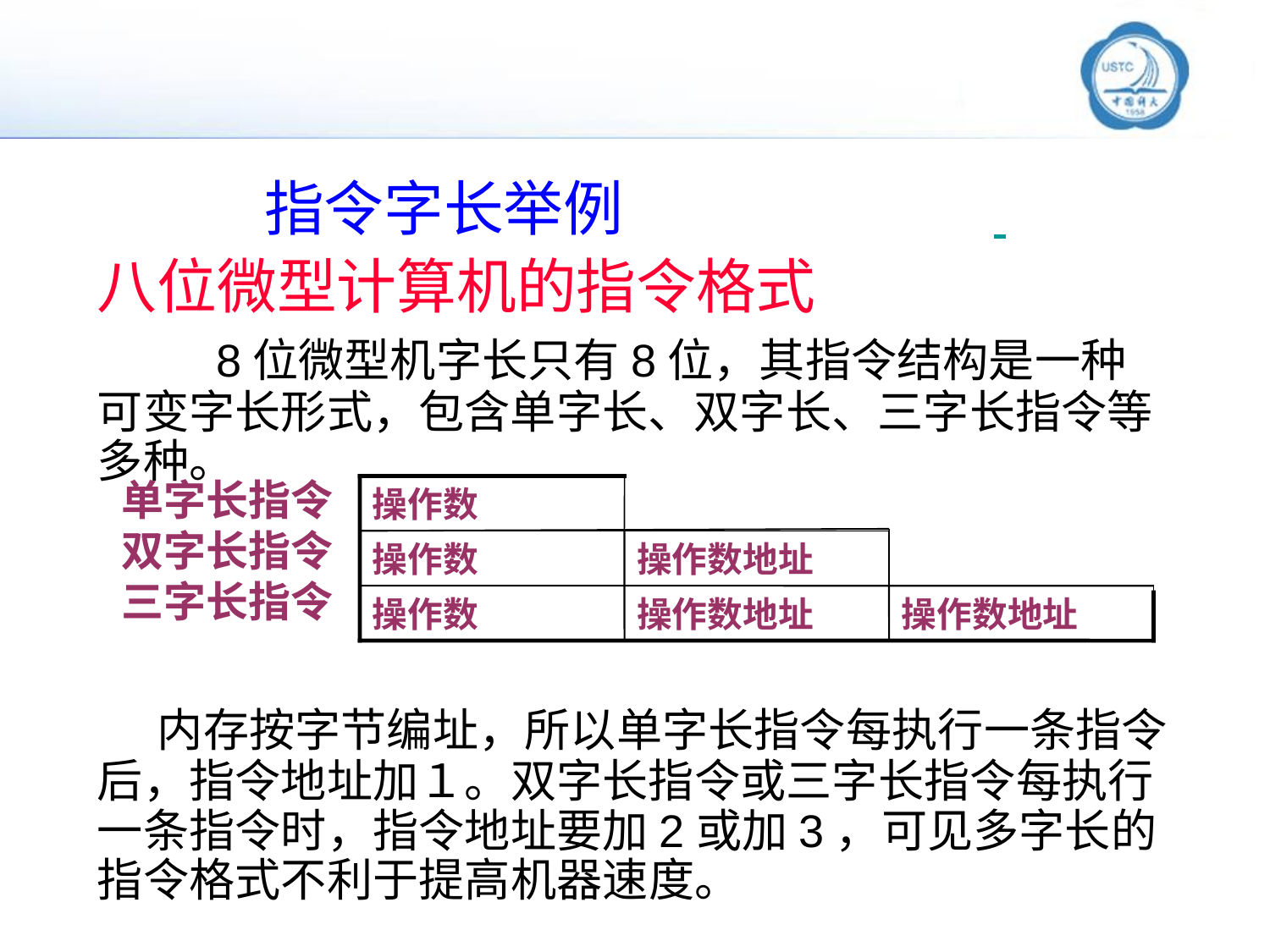

指令字长举例
八位微型计算机的指令格式
　　8位微型机字长只有8位，其指令结构是一种可变字长形式，包含单字长、双字长、三字长指令等多种。

    内存按字节编址，所以单字长指令每执行一条指令后，指令地址加１。双字长指令或三字长指令每执行一条指令时，指令地址要加2或加3，可见多字长的指令格式不利于提高机器速度。
单字长指令
双字长指令
三字长指令
操作数

操作数
操作数地址

操作数

操作数地址
操作数地址